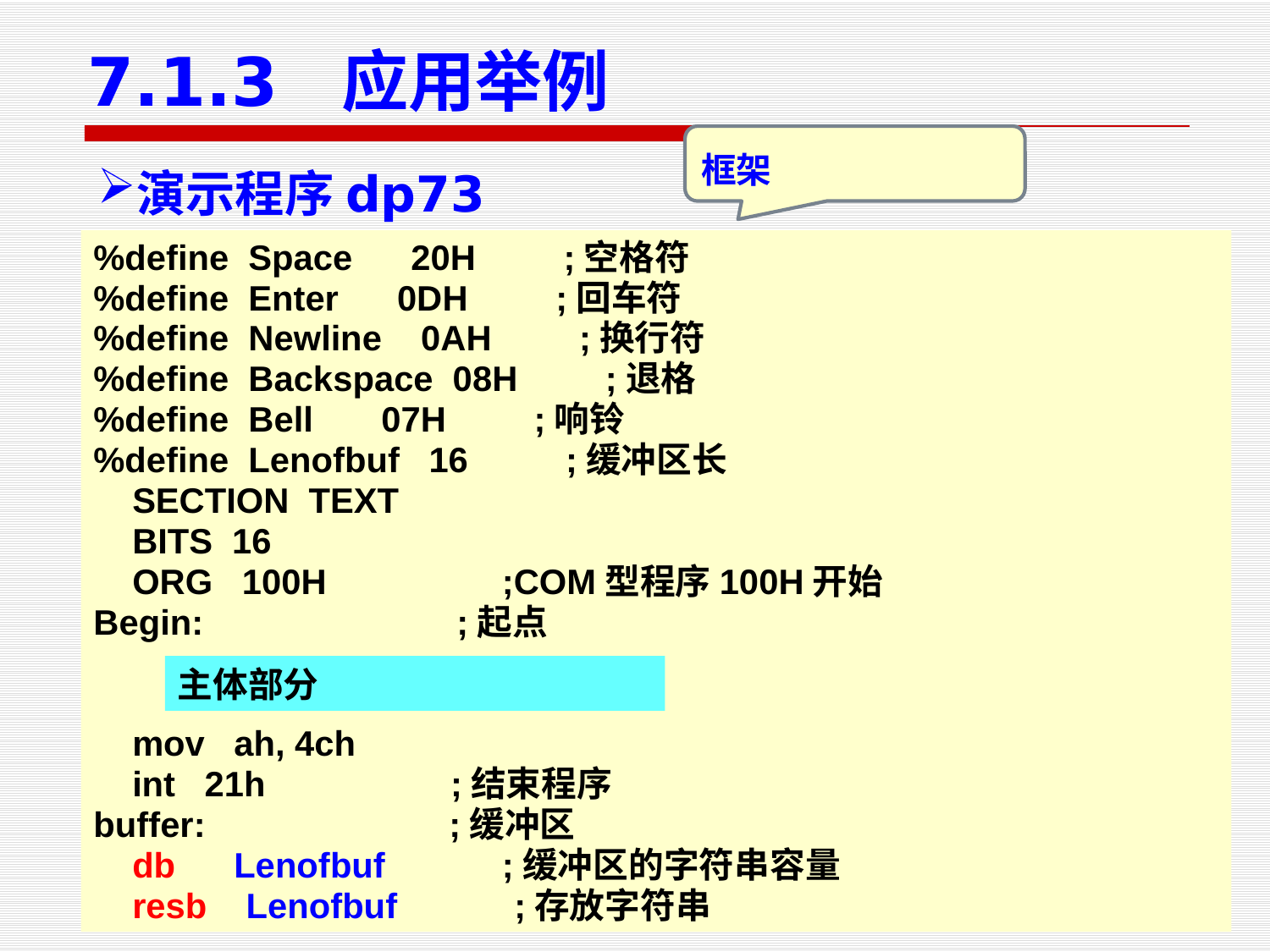

# 7.1.3  应用举例
框架
演示程序dp73
%define  Space      20H         ;空格符
%define  Enter      0DH         ;回车符
%define  Newline    0AH         ;换行符
%define  Backspace  08H         ;退格
%define  Bell       07H         ;响铃
%define  Lenofbuf   16          ;缓冲区长
    SECTION  TEXT
    BITS  16
    ORG   100H                  ;COM型程序100H开始
Begin:                          ;起点

    mov   ah, 4ch
    int   21h                   ;结束程序
buffer:                         ;缓冲区
    db      Lenofbuf            ;缓冲区的字符串容量
    resb    Lenofbuf            ;存放字符串
主体部分